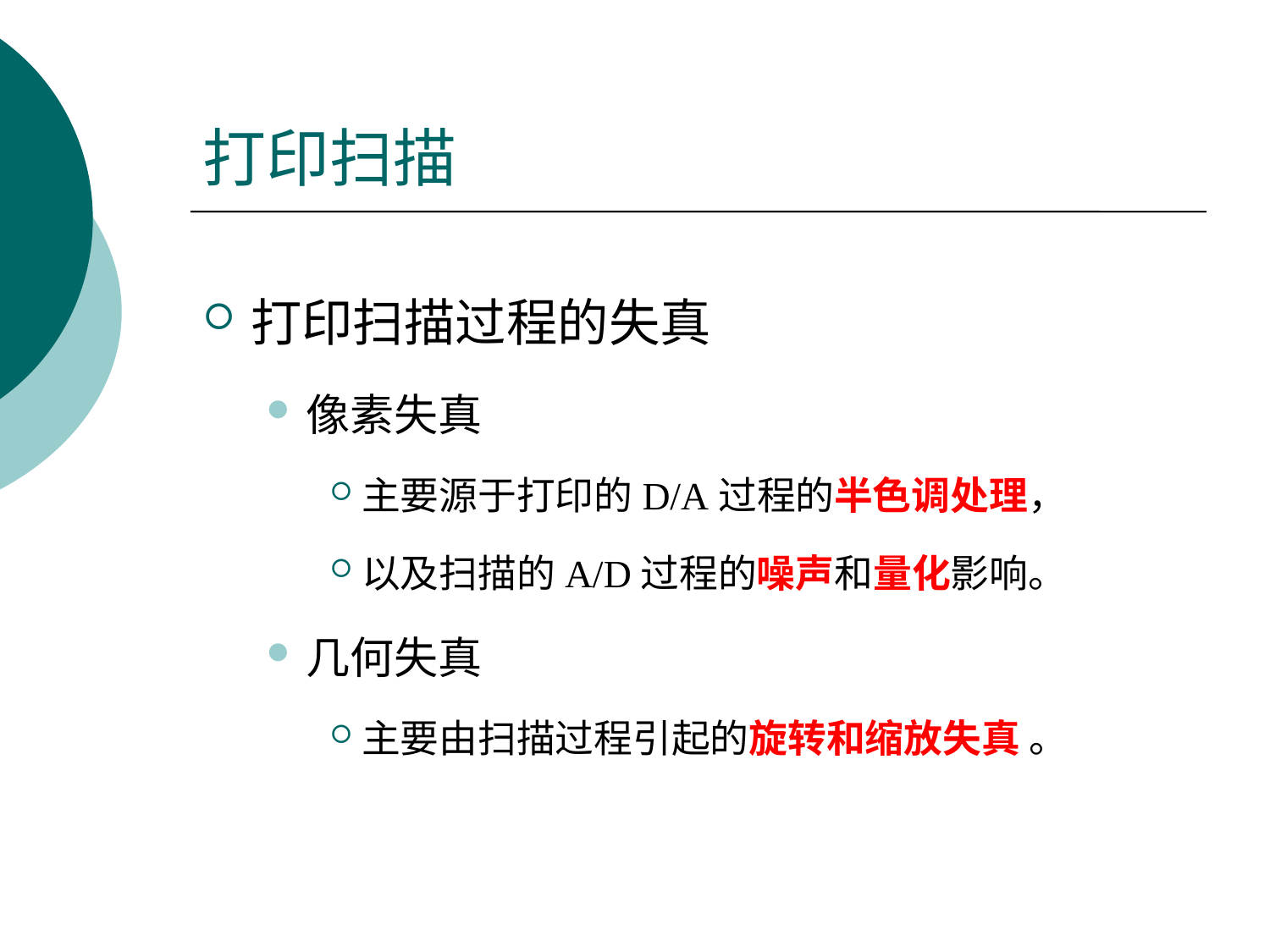

# 打印扫描
打印扫描过程的失真
像素失真
主要源于打印的D/A过程的半色调处理，
以及扫描的A/D过程的噪声和量化影响。
几何失真
主要由扫描过程引起的旋转和缩放失真 。